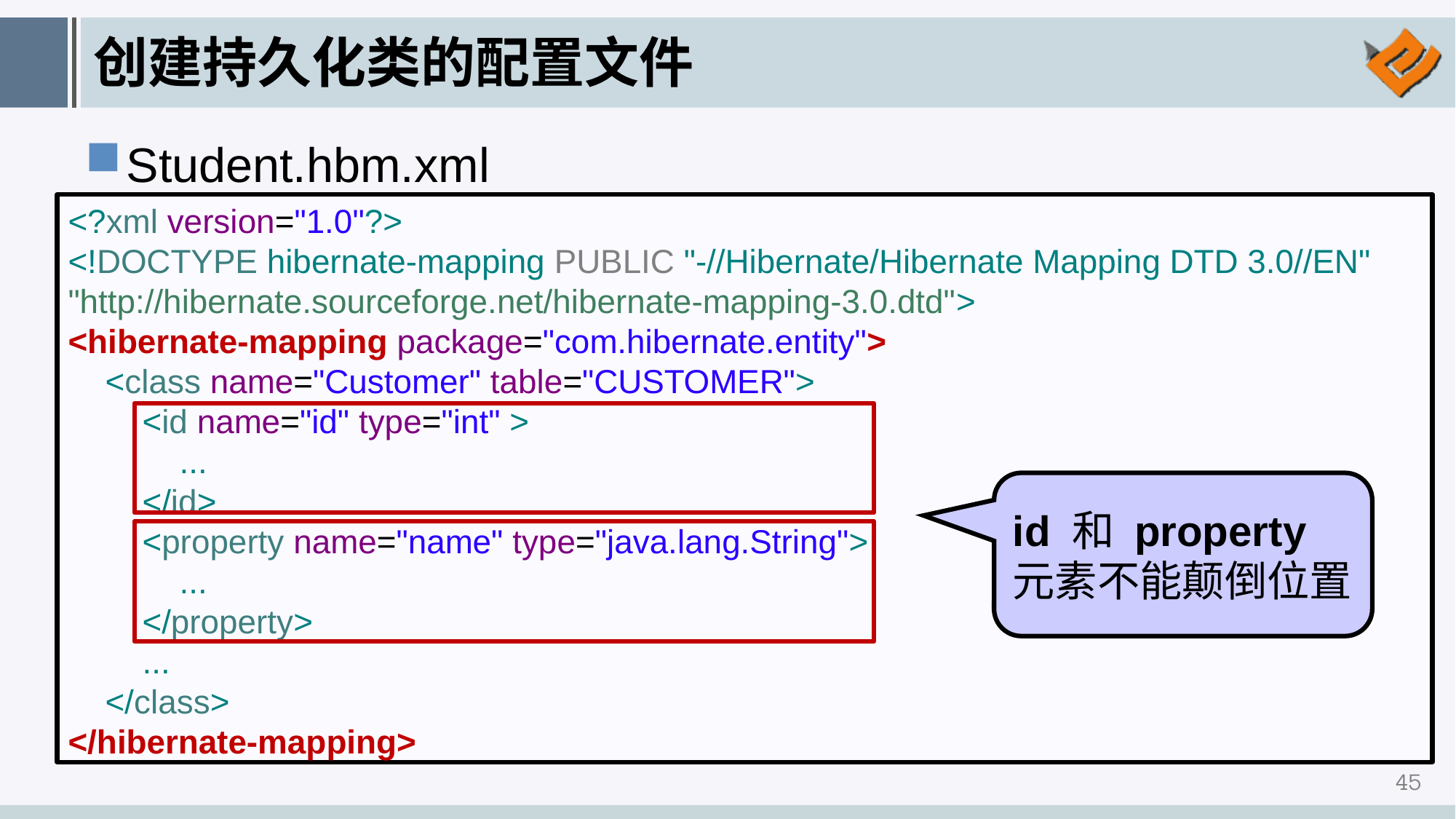

# 创建持久化类的配置文件
Student.hbm.xml

<?xml version="1.0"?>
<!DOCTYPE hibernate-mapping PUBLIC "-//Hibernate/Hibernate Mapping DTD 3.0//EN"
"http://hibernate.sourceforge.net/hibernate-mapping-3.0.dtd">
<hibernate-mapping package="com.hibernate.entity">
    <class name="Customer" table="CUSTOMER">
        <id name="id" type="int" >
            ...
        </id>
        <property name="name" type="java.lang.String">
            ...
        </property>
        ...
    </class>
</hibernate-mapping>

id 和 property
元素不能颠倒位置